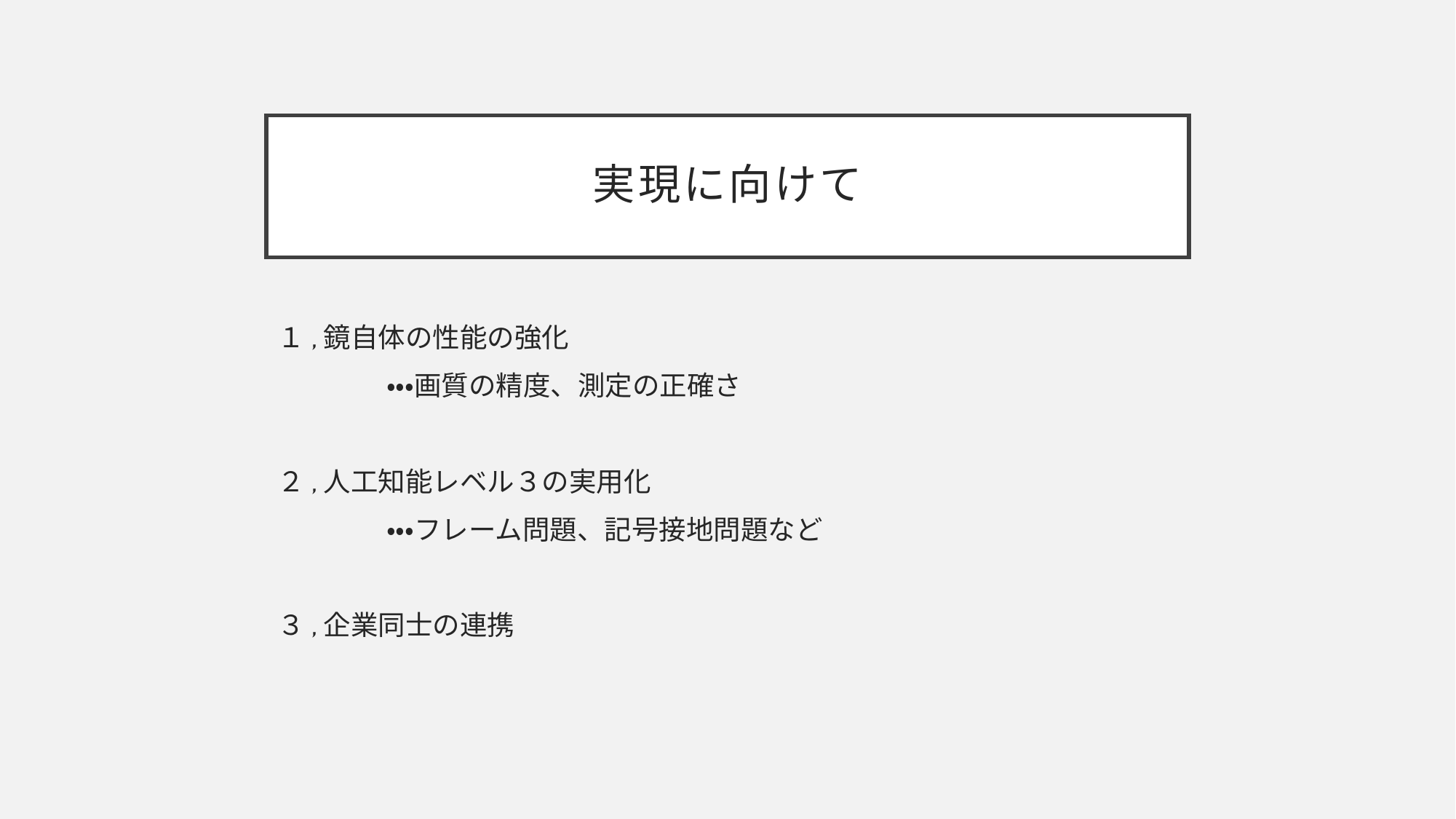

# 実現に向けて
１,鏡自体の性能の強化
	・・・画質の精度、測定の正確さ

２,人工知能レベル３の実用化
	・・・フレーム問題、記号接地問題など

３,企業同士の連携